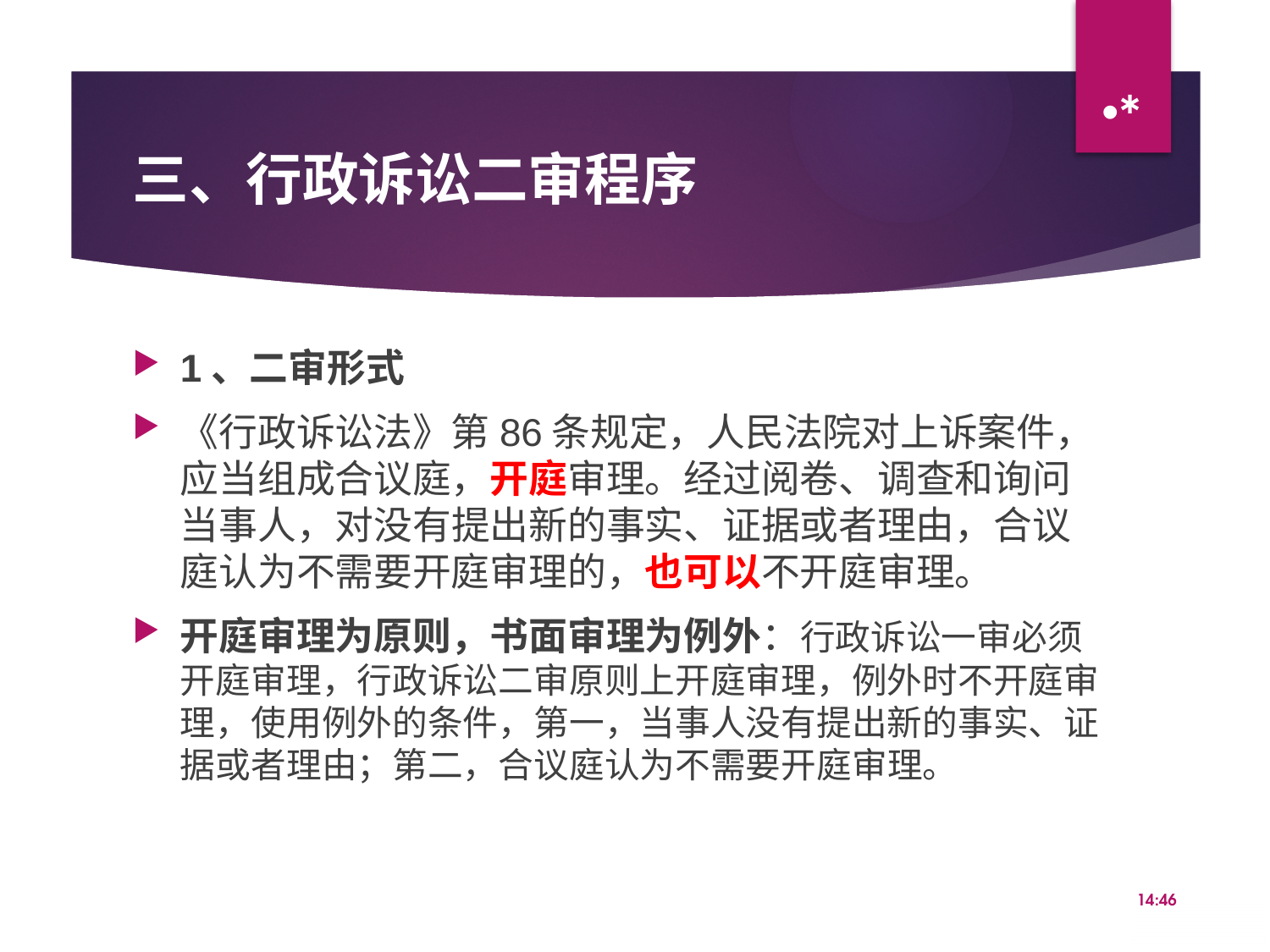

*
# 三、行政诉讼二审程序
1、二审形式
《行政诉讼法》第86条规定，人民法院对上诉案件，应当组成合议庭，开庭审理。经过阅卷、调查和询问当事人，对没有提出新的事实、证据或者理由，合议庭认为不需要开庭审理的，也可以不开庭审理。
开庭审理为原则，书面审理为例外：行政诉讼一审必须开庭审理，行政诉讼二审原则上开庭审理，例外时不开庭审理，使用例外的条件，第一，当事人没有提出新的事实、证据或者理由；第二，合议庭认为不需要开庭审理。
14:46